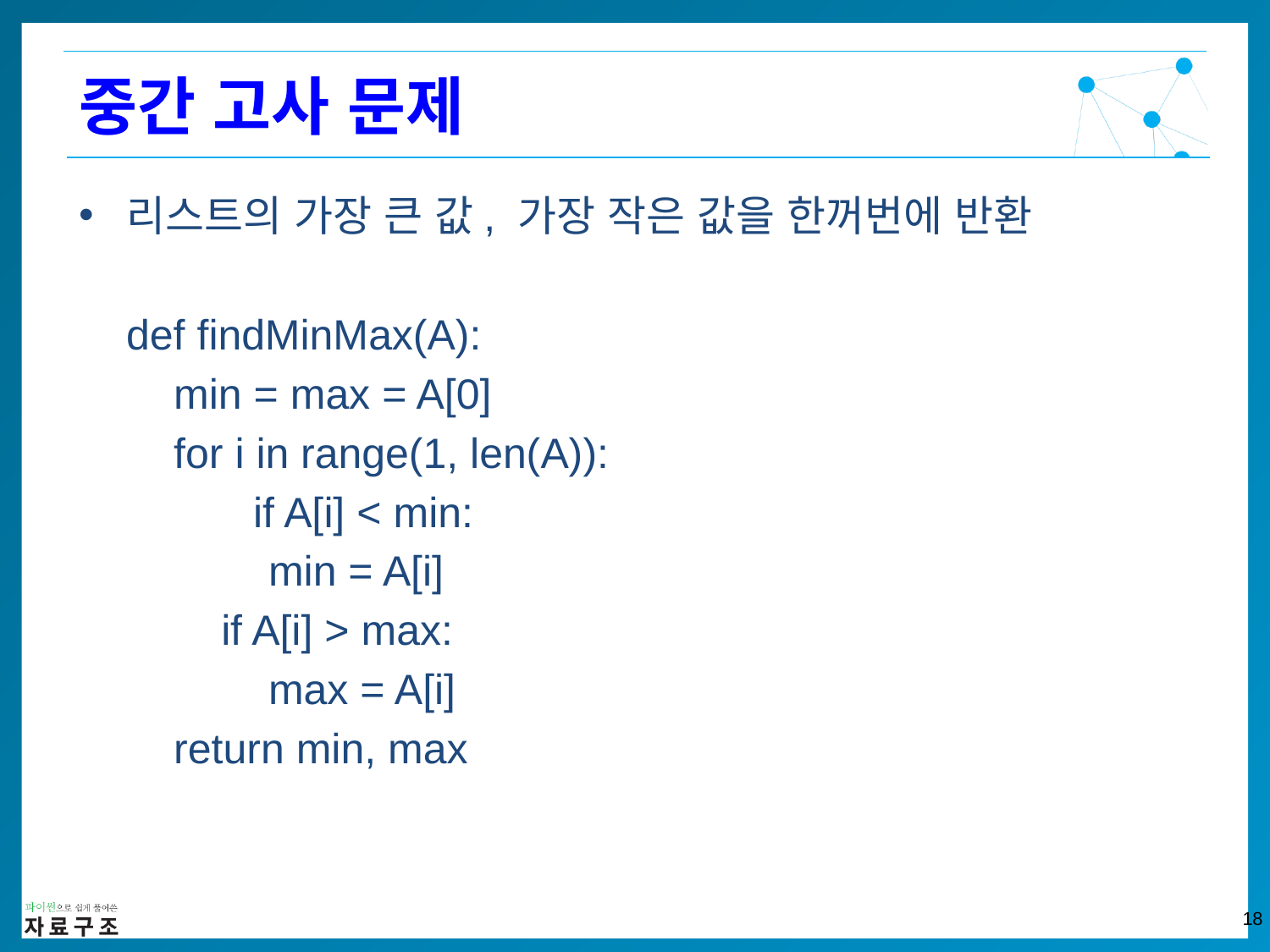

중간 고사 문제
리스트의 가장 큰 값, 가장 작은 값을 한꺼번에 반환

    def findMinMax(A):
        min = max = A[0]
        for i in range(1, len(A)):
	    if A[i] < min:
                min = A[i]
            if A[i] > max:
                max = A[i]
        return min, max